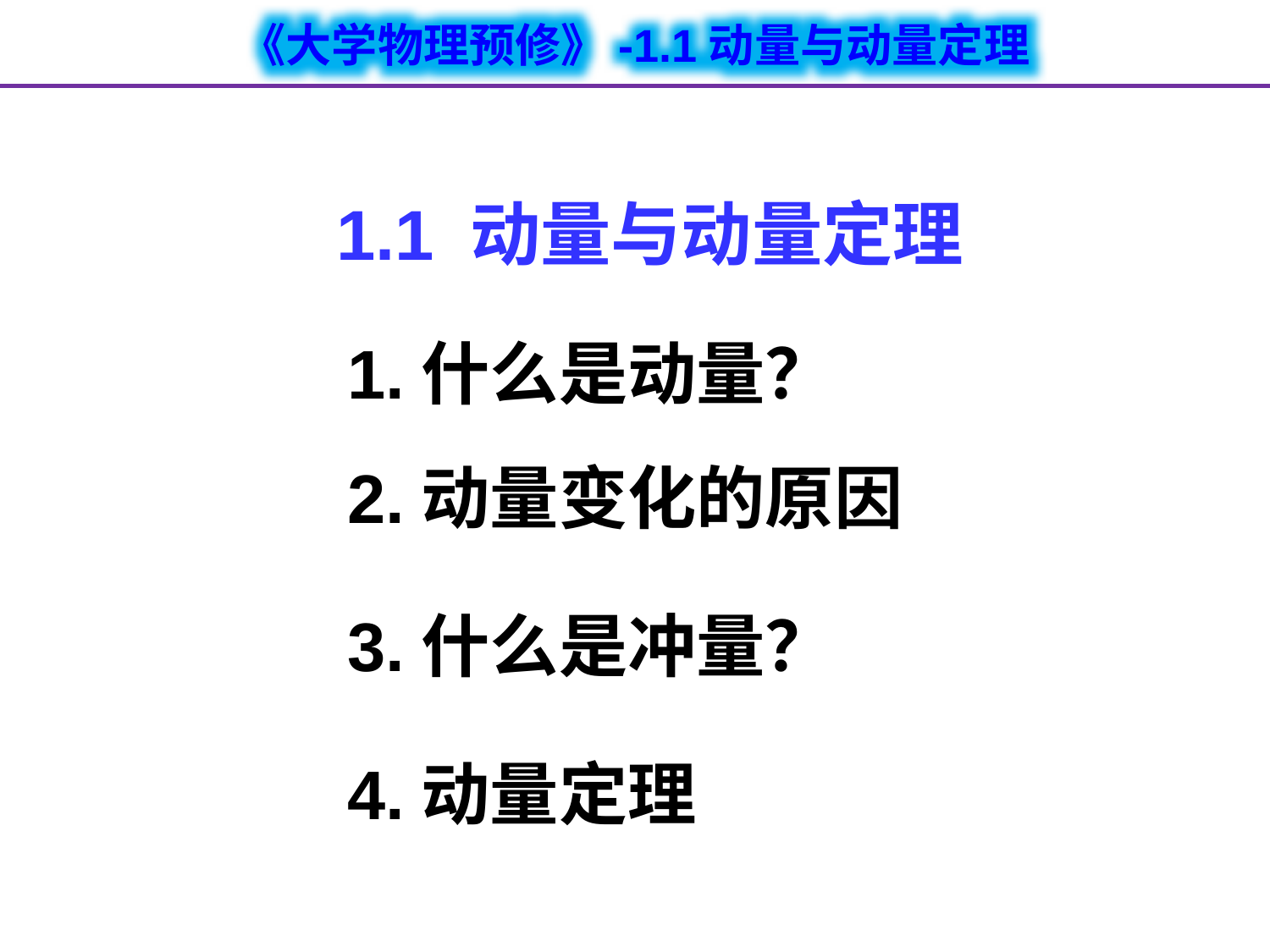

# 1.1 动量与动量定理
1.什么是动量？
2.动量变化的原因
3.什么是冲量？
4.动量定理